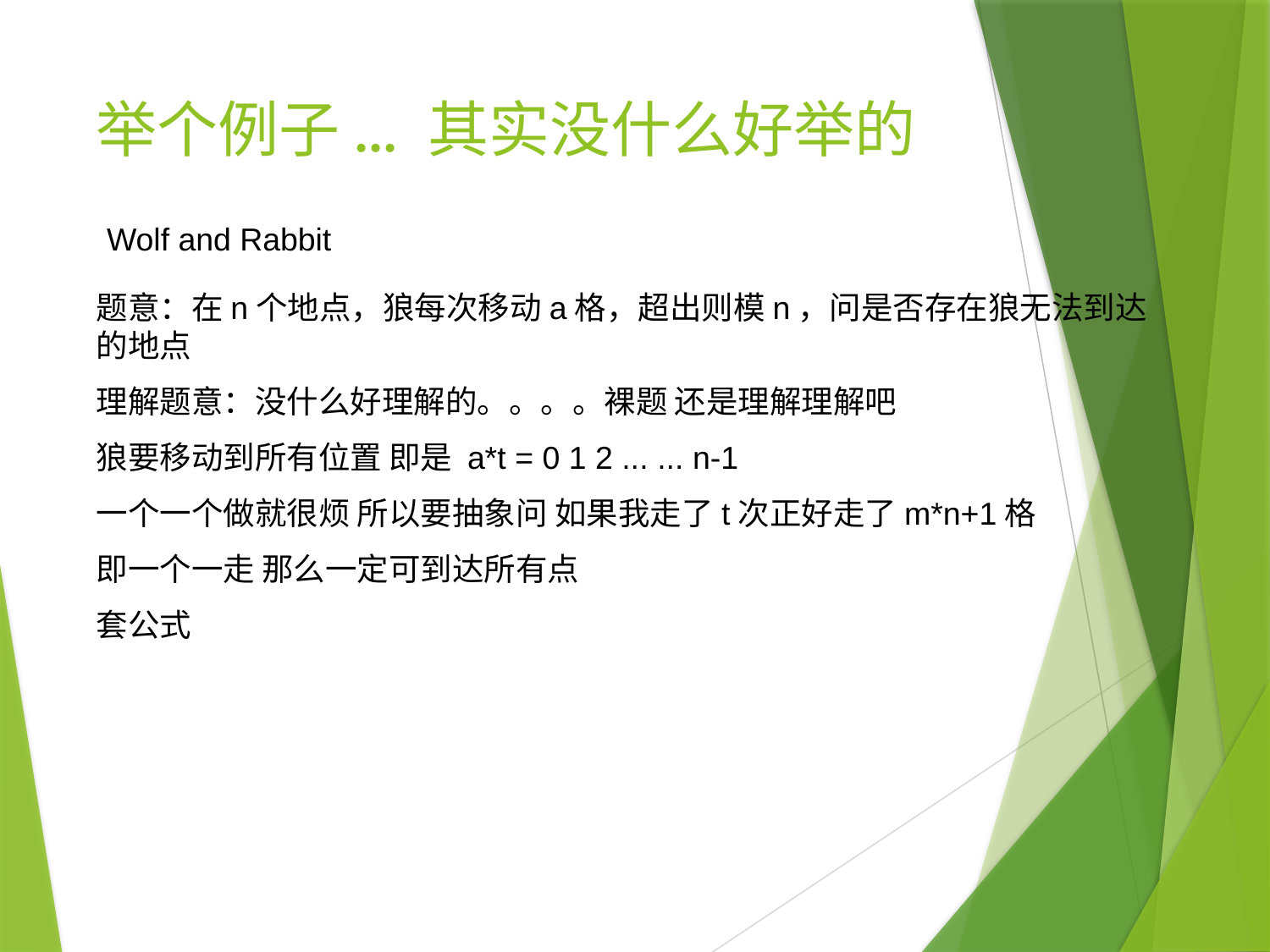

# 举个例子... 其实没什么好举的
Wolf and Rabbit
题意：在n个地点，狼每次移动a格，超出则模n，问是否存在狼无法到达的地点
理解题意：没什么好理解的。。。。裸题 还是理解理解吧
狼要移动到所有位置 即是 a*t = 0 1 2 ... ... n-1
一个一个做就很烦 所以要抽象问 如果我走了t次正好走了m*n+1格
即一个一走 那么一定可到达所有点
套公式